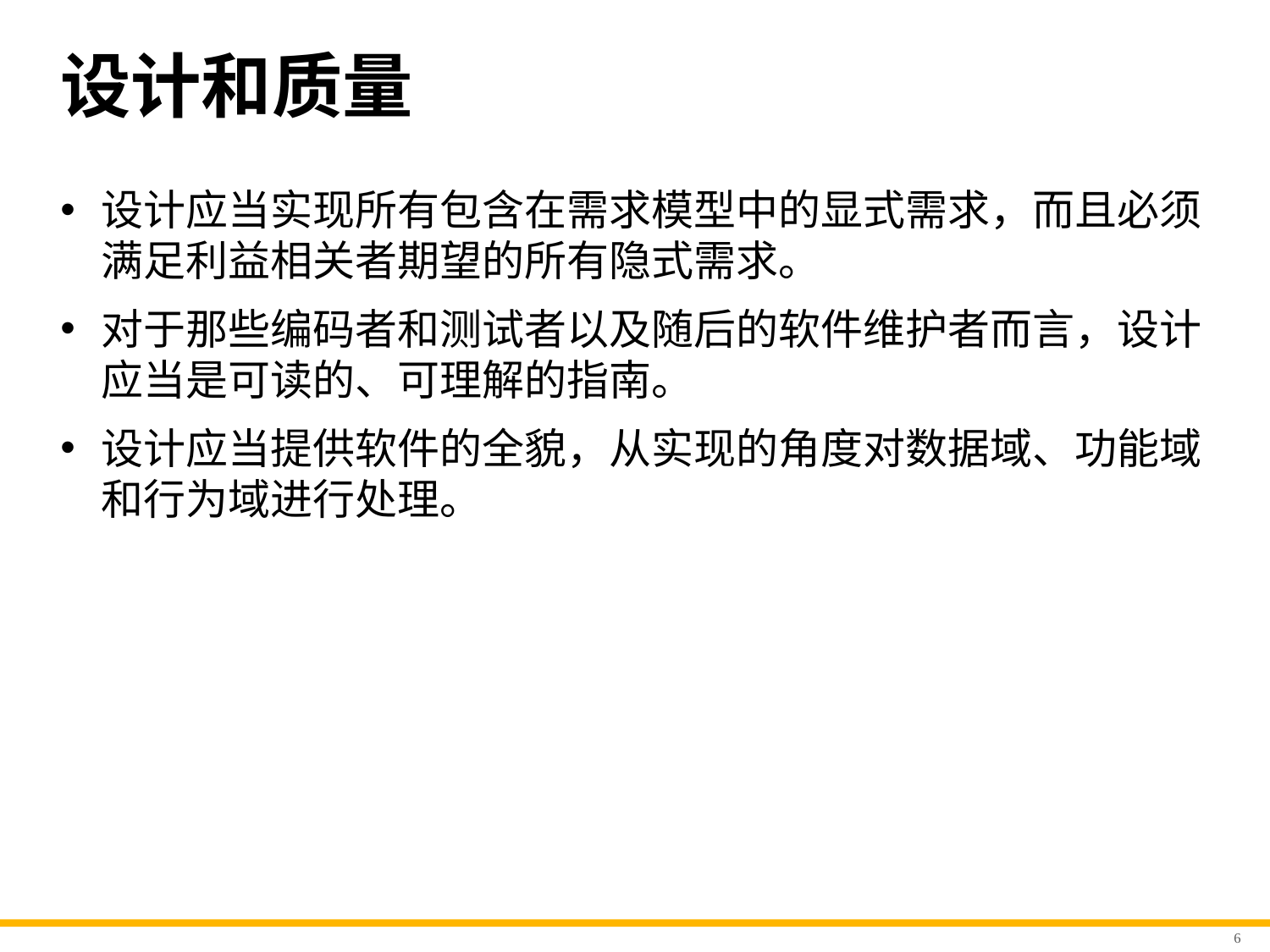

# 设计和质量
设计应当实现所有包含在需求模型中的显式需求，而且必须满足利益相关者期望的所有隐式需求。
对于那些编码者和测试者以及随后的软件维护者而言，设计应当是可读的、可理解的指南。
设计应当提供软件的全貌，从实现的角度对数据域、功能域和行为域进行处理。
6